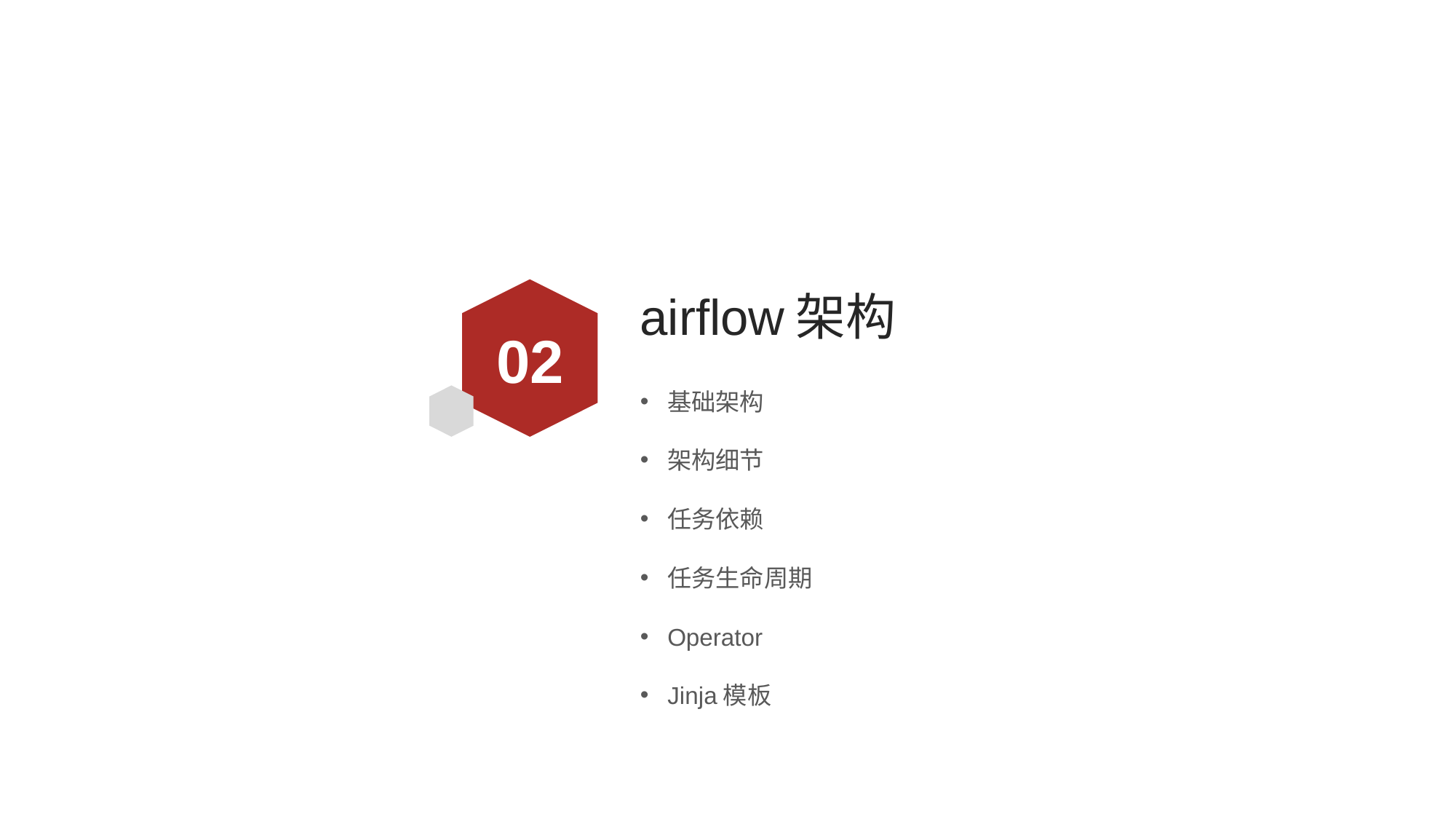

# airflow架构
02
基础架构
架构细节
任务依赖
任务生命周期
Operator
Jinja模板